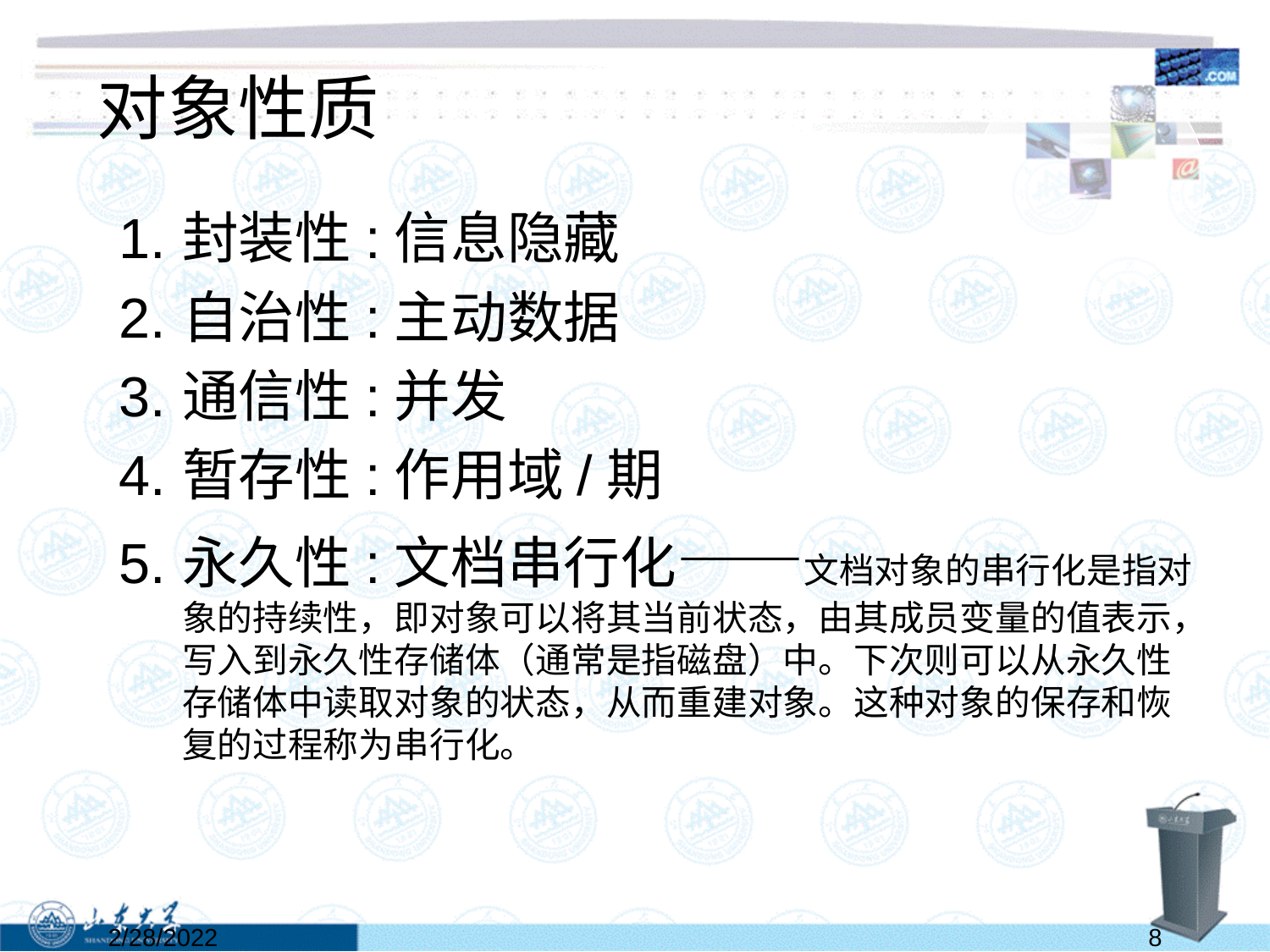

# 对象性质
封装性:信息隐藏
自治性:主动数据
通信性:并发
暂存性:作用域/期
永久性:文档串行化——文档对象的串行化是指对象的持续性，即对象可以将其当前状态，由其成员变量的值表示，写入到永久性存储体（通常是指磁盘）中。下次则可以从永久性存储体中读取对象的状态，从而重建对象。这种对象的保存和恢复的过程称为串行化。
2/28/2022
8